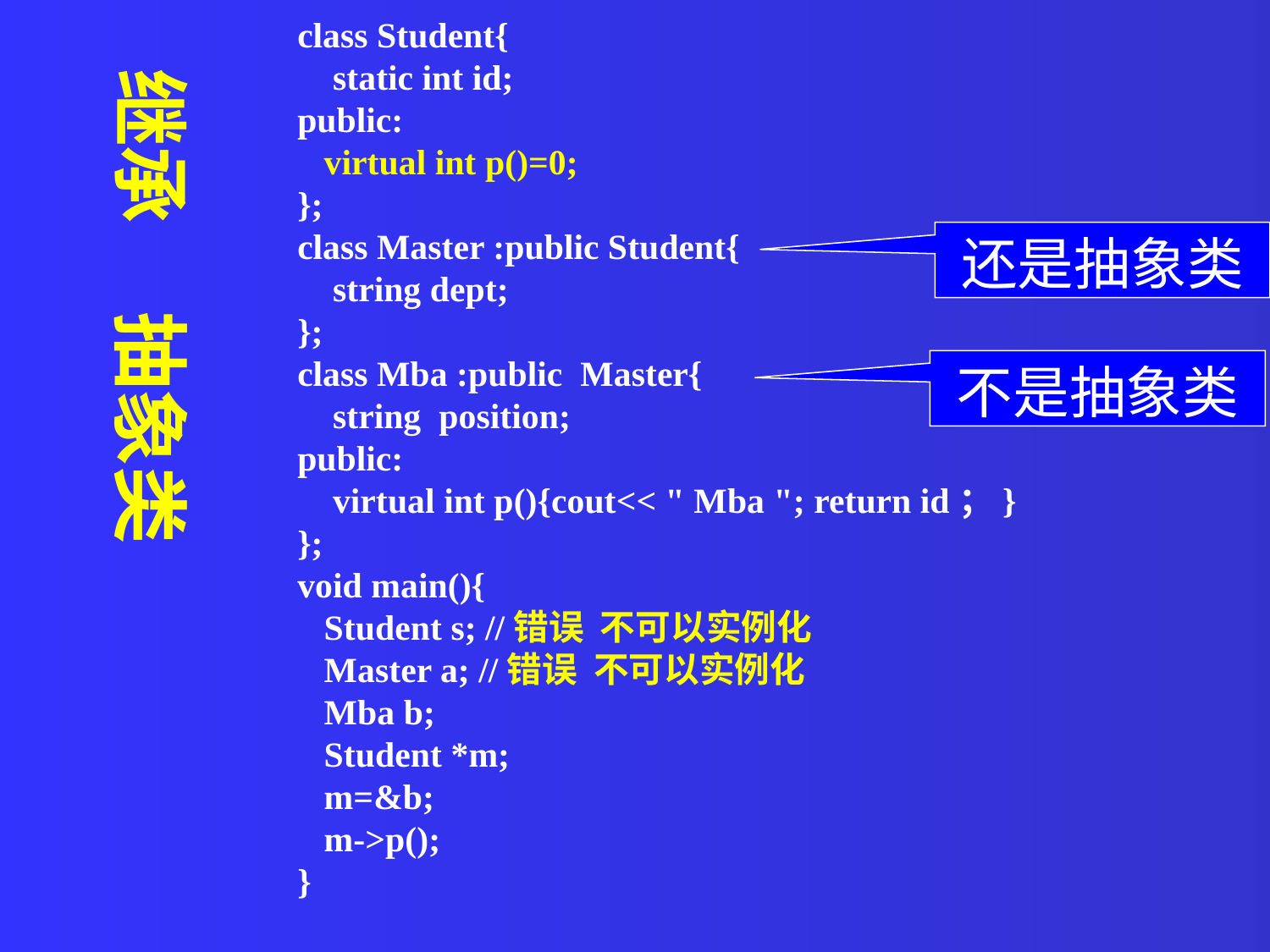

class Student{
    static int id;
public:
   virtual int p()=0;
};
class Master :public Student{
    string dept;
};
class Mba :public  Master{
    string  position;
public:
    virtual int p(){cout<< " Mba "; return id；}
};
void main(){
   Student s; //错误  不可以实例化
   Master a; //错误  不可以实例化
   Mba b;
   Student *m;
   m=&b;
   m->p();
}
继承     抽象类
还是抽象类
不是抽象类